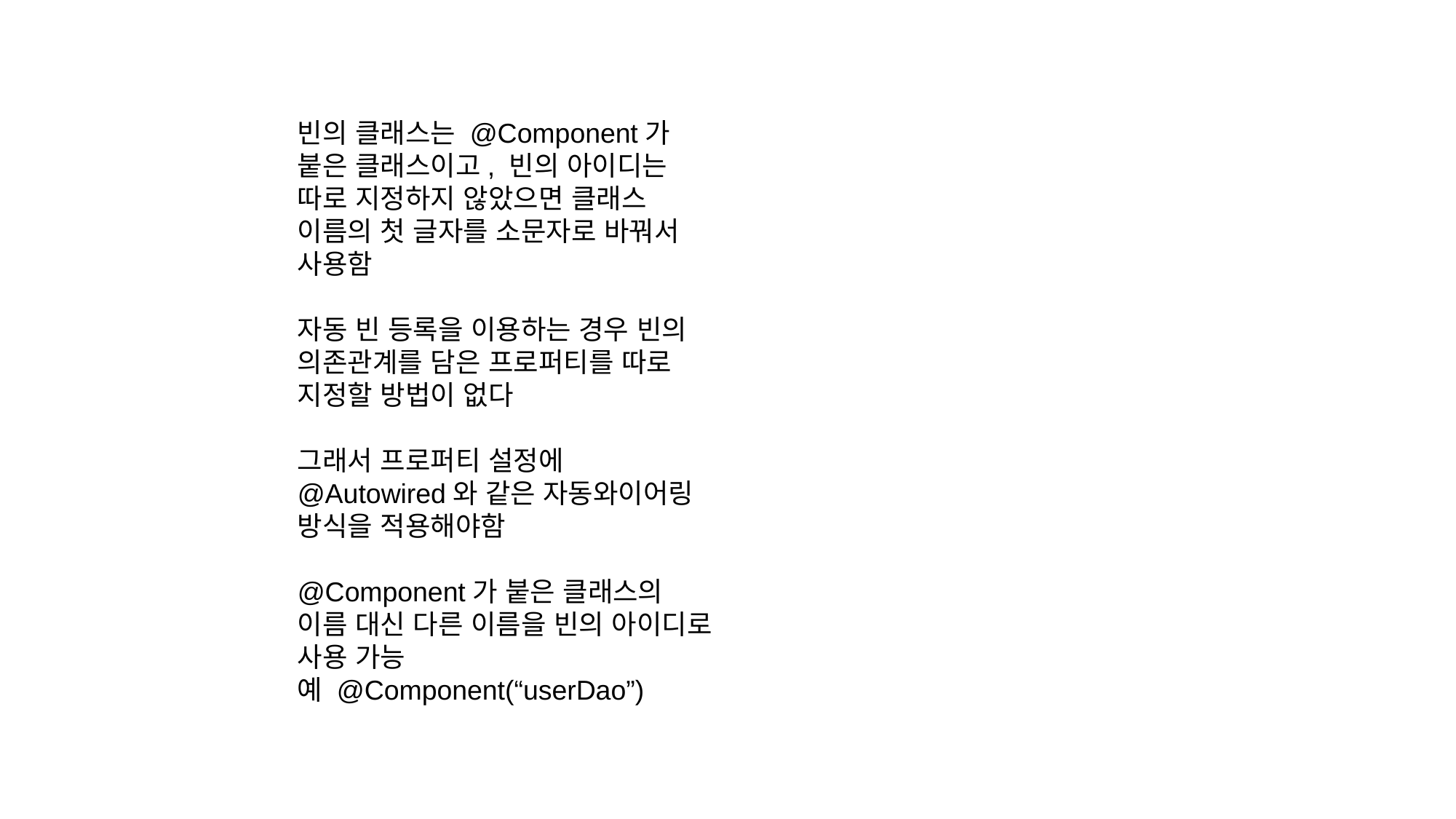

빈의 클래스는 @Component가 붙은 클래스이고, 빈의 아이디는 따로 지정하지 않았으면 클래스 이름의 첫 글자를 소문자로 바꿔서 사용함

자동 빈 등록을 이용하는 경우 빈의 의존관계를 담은 프로퍼티를 따로 지정할 방법이 없다

그래서 프로퍼티 설정에 @Autowired와 같은 자동와이어링 방식을 적용해야함

@Component가 붙은 클래스의 이름 대신 다른 이름을 빈의 아이디로 사용 가능
예 @Component(“userDao”)